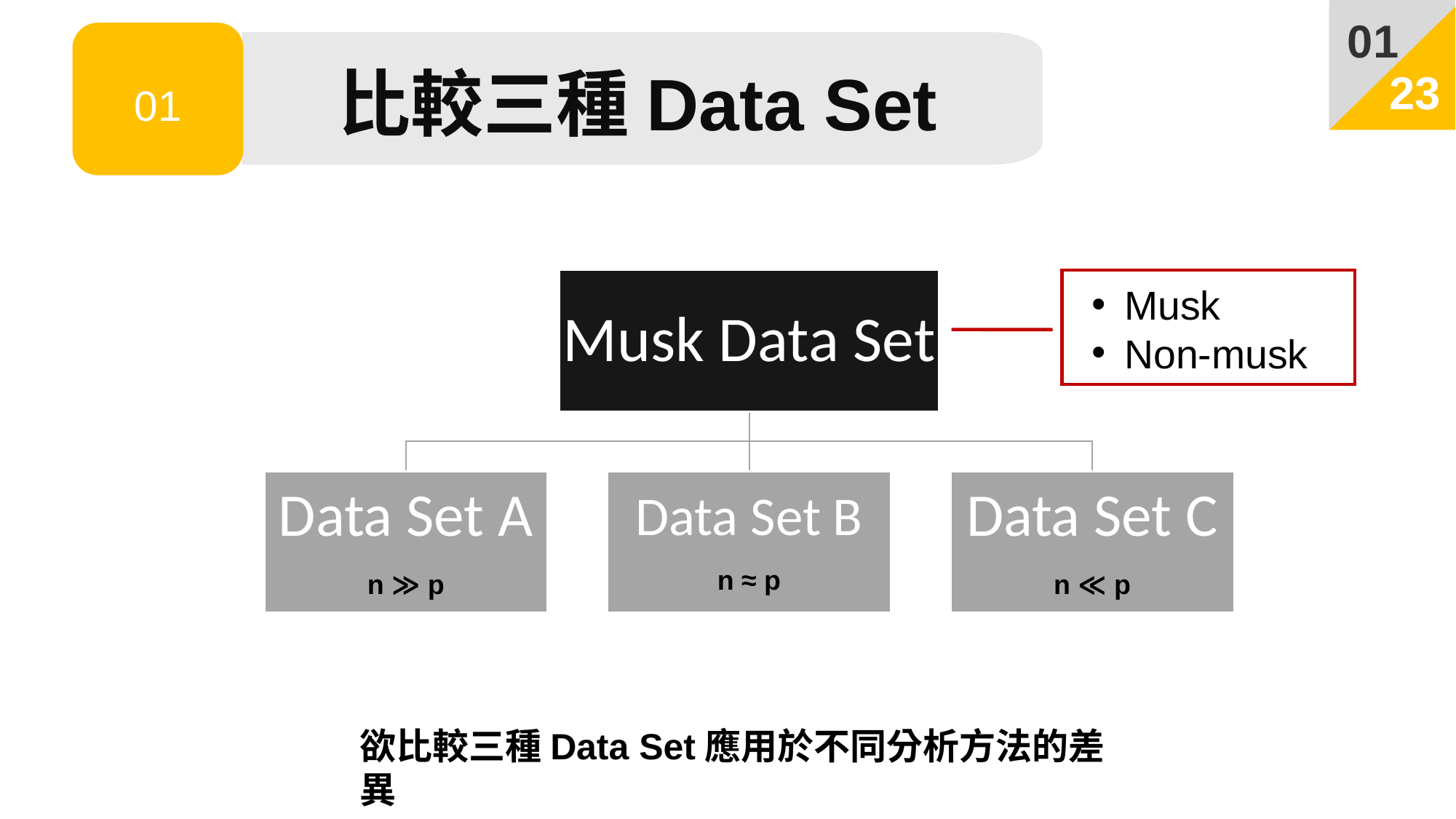

01
01

比較三種Data Set
23
Musk Data Set
Data Set A
n ≫ p
Data Set B
n ≈ p
Data Set C
n ≪ p

Musk
Non-musk
欲比較三種Data Set應用於不同分析方法的差異